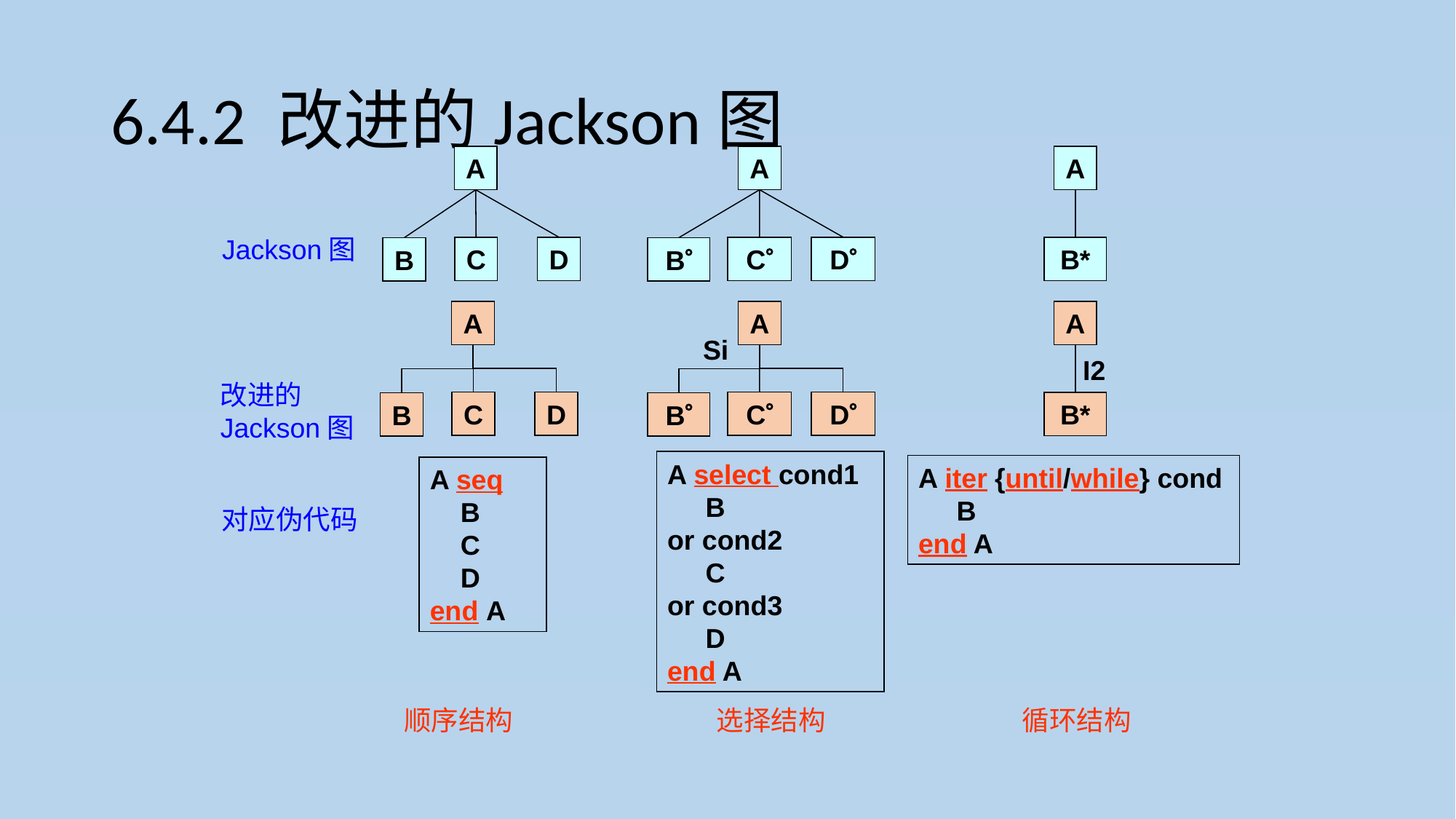

# 6.4.2 改进的Jackson图
A
B*
A
C
D
B
A
C°
D°
B°
Jackson图
A
C
D
B
A
Si
C°
D°
B°
A
I2
B*
改进的Jackson图
A select cond1
     B
or cond2
     C
or cond3
     D
end A
A iter {until/while} cond
     B
end A
A seq
    B
    C
    D
end A
对应伪代码
顺序结构
选择结构
循环结构